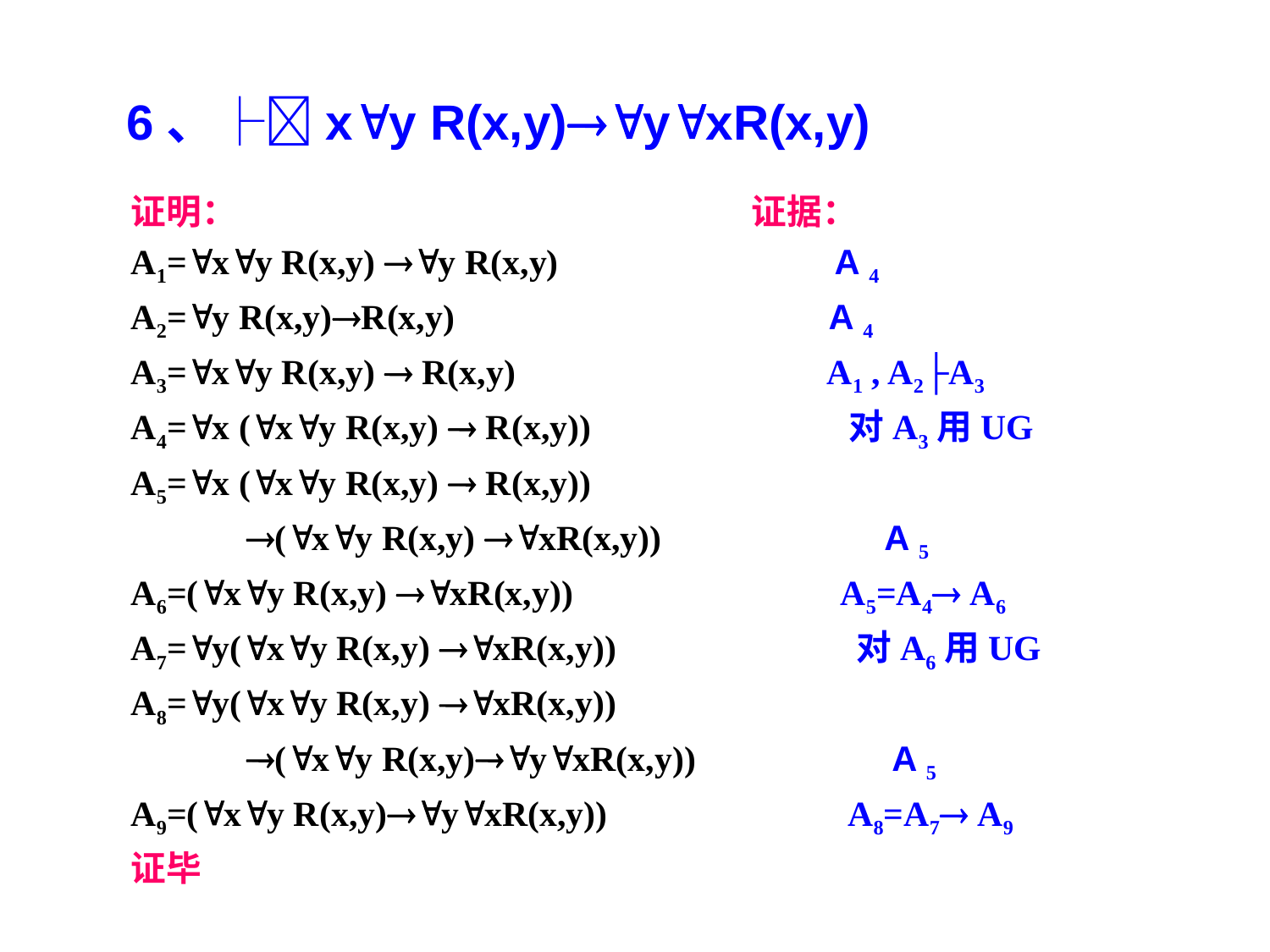

6、├∀x∀y R(x,y)→∀y∀xR(x,y)
证明：                                                                证据：
A1=∀x∀y R(x,y) →∀y R(x,y)                               A 4
A2=∀y R(x,y)→R(x,y)                                          A 4
A3=∀x∀y R(x,y) → R(x,y)                                   A1 , A2├A3
A4=∀x (∀x∀y R(x,y) → R(x,y))                            对A3用UG
A5=∀x (∀x∀y R(x,y) → R(x,y))
             →(∀x∀y R(x,y) →∀xR(x,y))                         A 5
A6=(∀x∀y R(x,y) →∀xR(x,y))                              A5=A4→ A6
A7=∀y(∀x∀y R(x,y) →∀xR(x,y))                          对A6用UG
A8=∀y(∀x∀y R(x,y) →∀xR(x,y))
             →(∀x∀y R(x,y)→∀y∀xR(x,y))                      A 5
A9=(∀x∀y R(x,y)→∀y∀xR(x,y))                           A8=A7→ A9
证毕